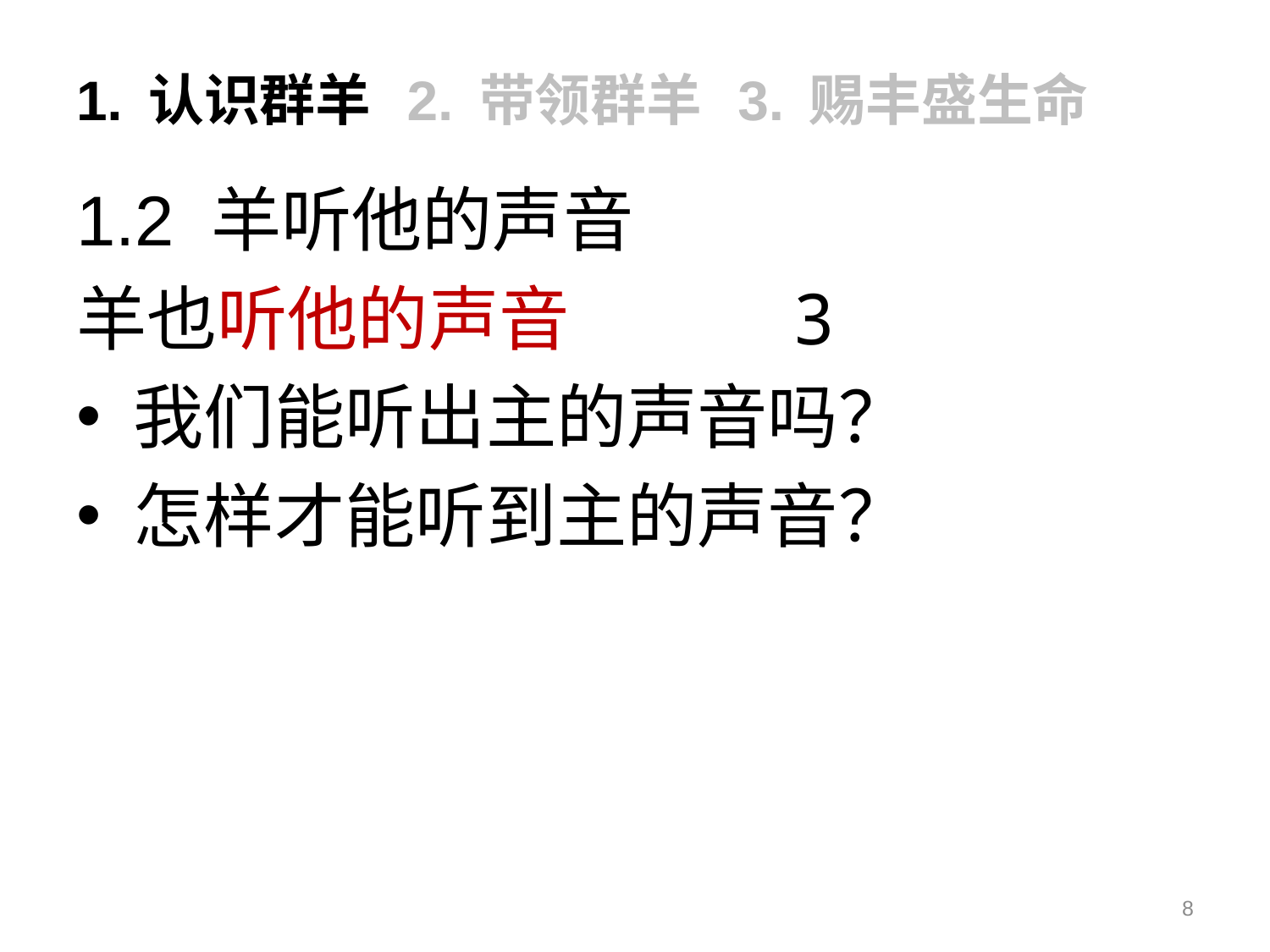

1. 认识群羊  2. 带领群羊  3. 赐丰盛生命
1.2 羊听他的声音
羊也听他的声音             3
 我们能听出主的声音吗？
 怎样才能听到主的声音？
8